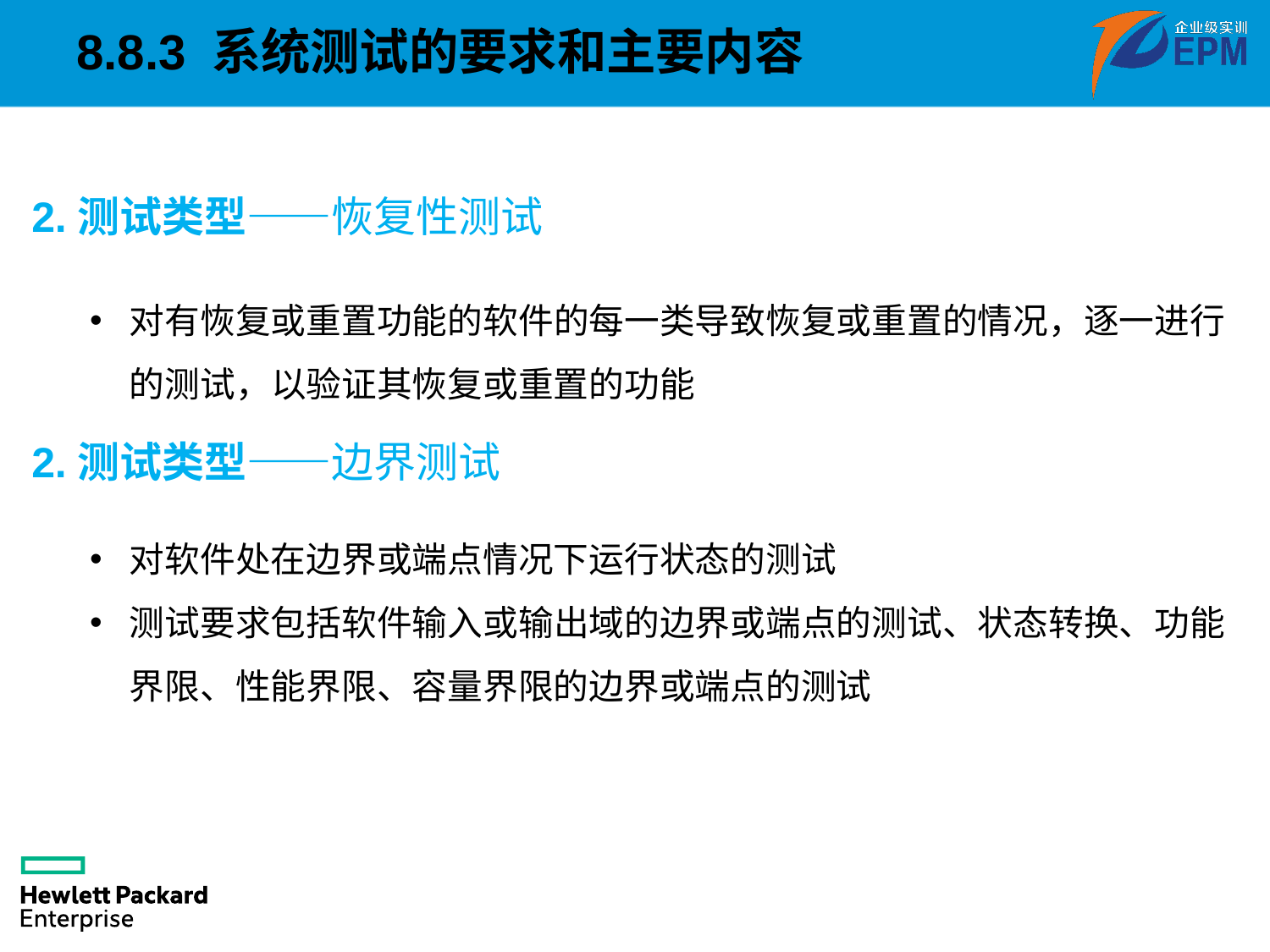

8.8.3 系统测试的要求和主要内容
2.测试类型——恢复性测试
对有恢复或重置功能的软件的每一类导致恢复或重置的情况，逐一进行的测试，以验证其恢复或重置的功能

2.测试类型——边界测试
对软件处在边界或端点情况下运行状态的测试
测试要求包括软件输入或输出域的边界或端点的测试、状态转换、功能界限、性能界限、容量界限的边界或端点的测试